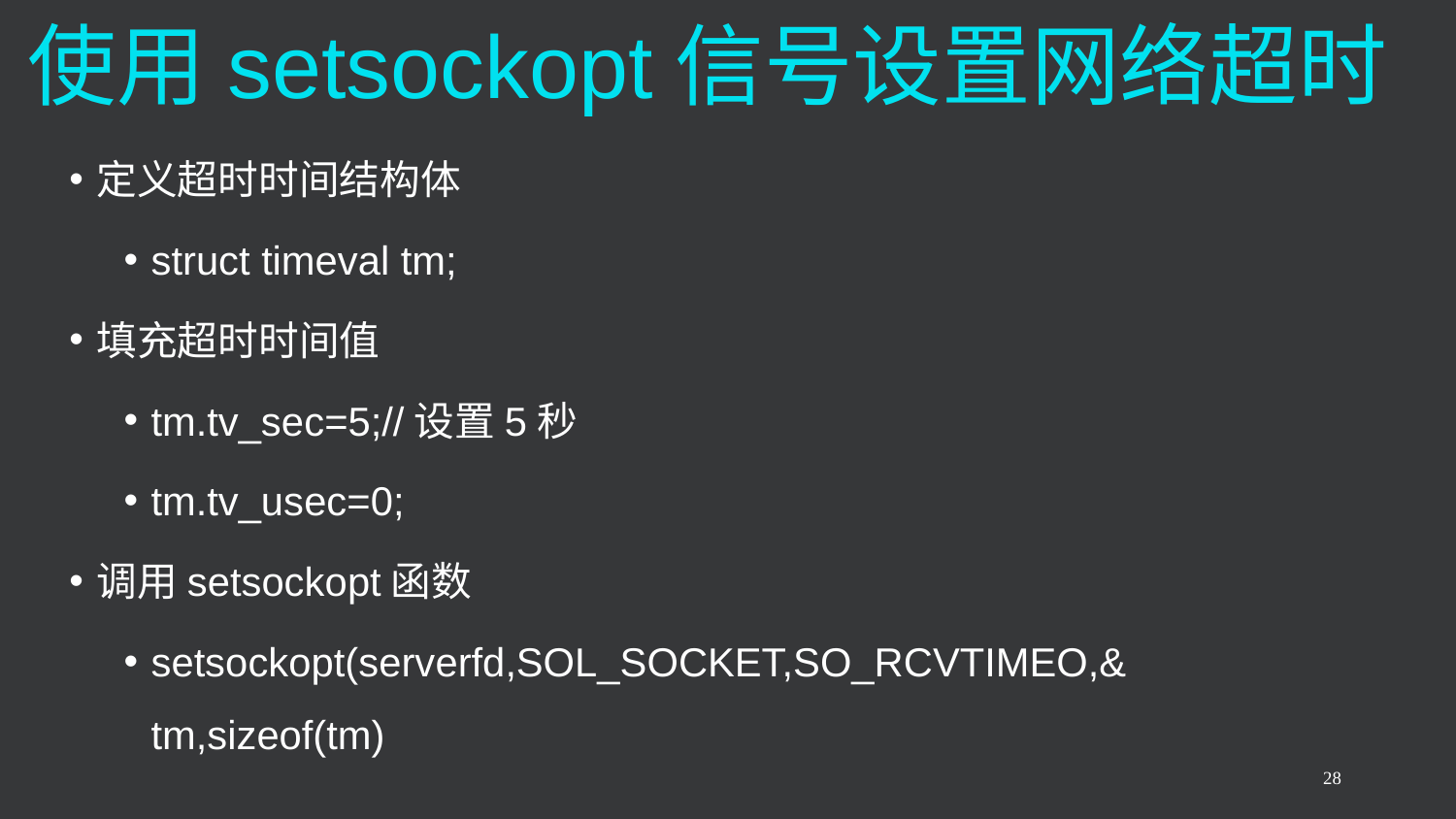

# 使用setsockopt信号设置网络超时
定义超时时间结构体
struct timeval tm;
填充超时时间值
tm.tv_sec=5;//设置5秒
tm.tv_usec=0;
调用setsockopt函数
setsockopt(serverfd,SOL_SOCKET,SO_RCVTIMEO,&tm,sizeof(tm)
28